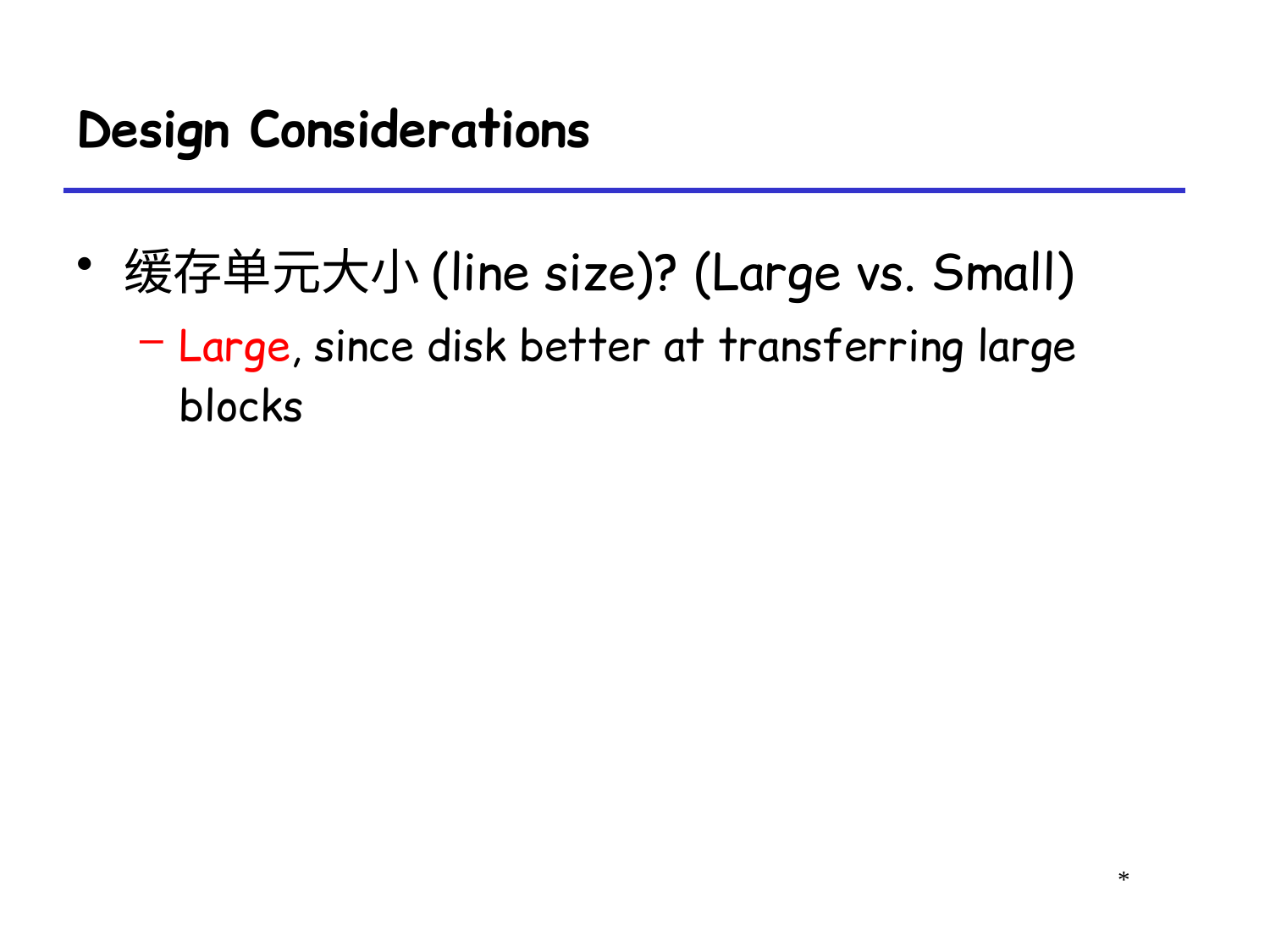

# Design Considerations
缓存单元大小(line size)? (Large vs. Small)
Large, since disk better at transferring large blocks

*